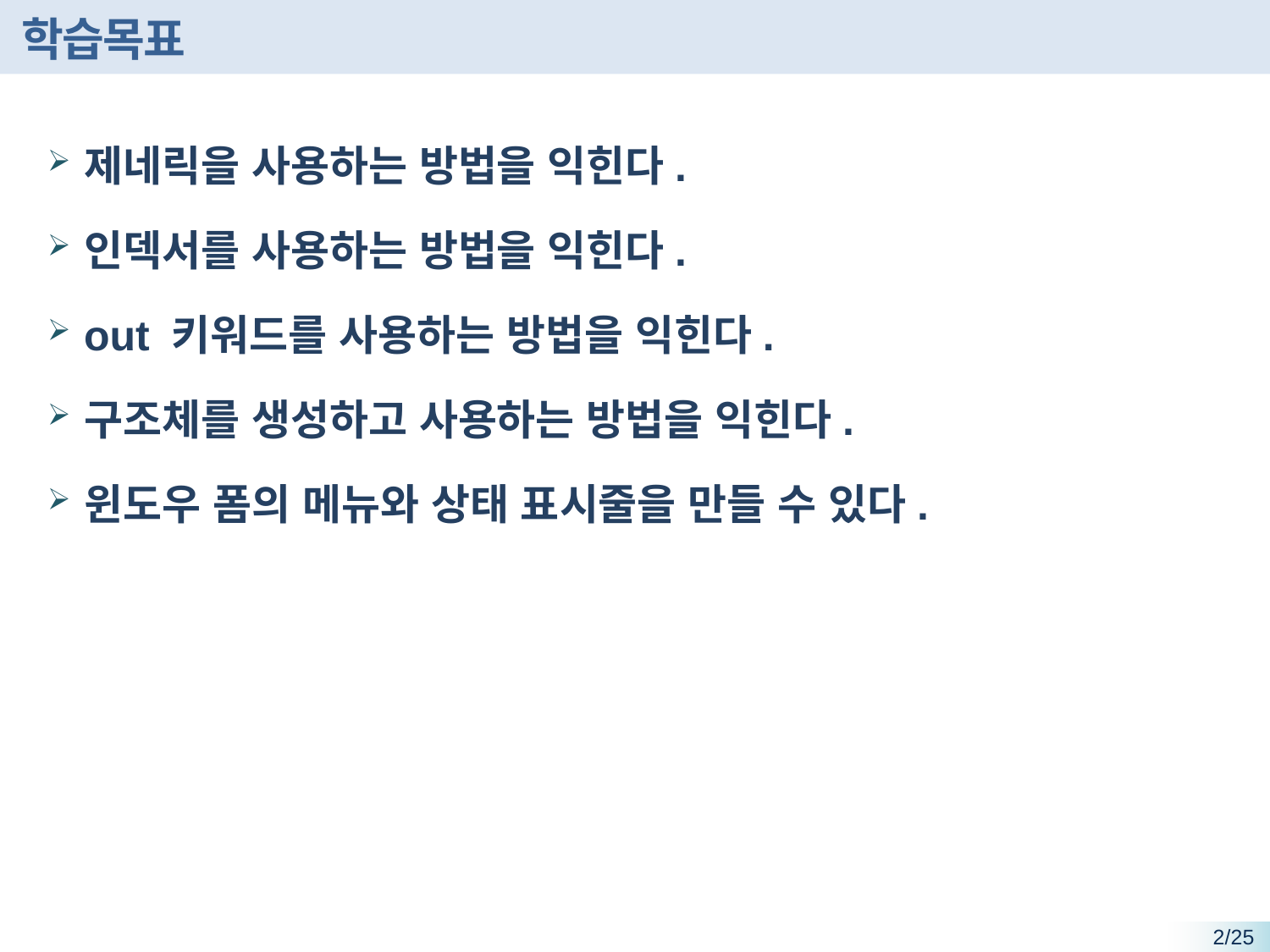

# 학습목표
제네릭을 사용하는 방법을 익힌다.
인덱서를 사용하는 방법을 익힌다.
out 키워드를 사용하는 방법을 익힌다.
구조체를 생성하고 사용하는 방법을 익힌다.
윈도우 폼의 메뉴와 상태 표시줄을 만들 수 있다.